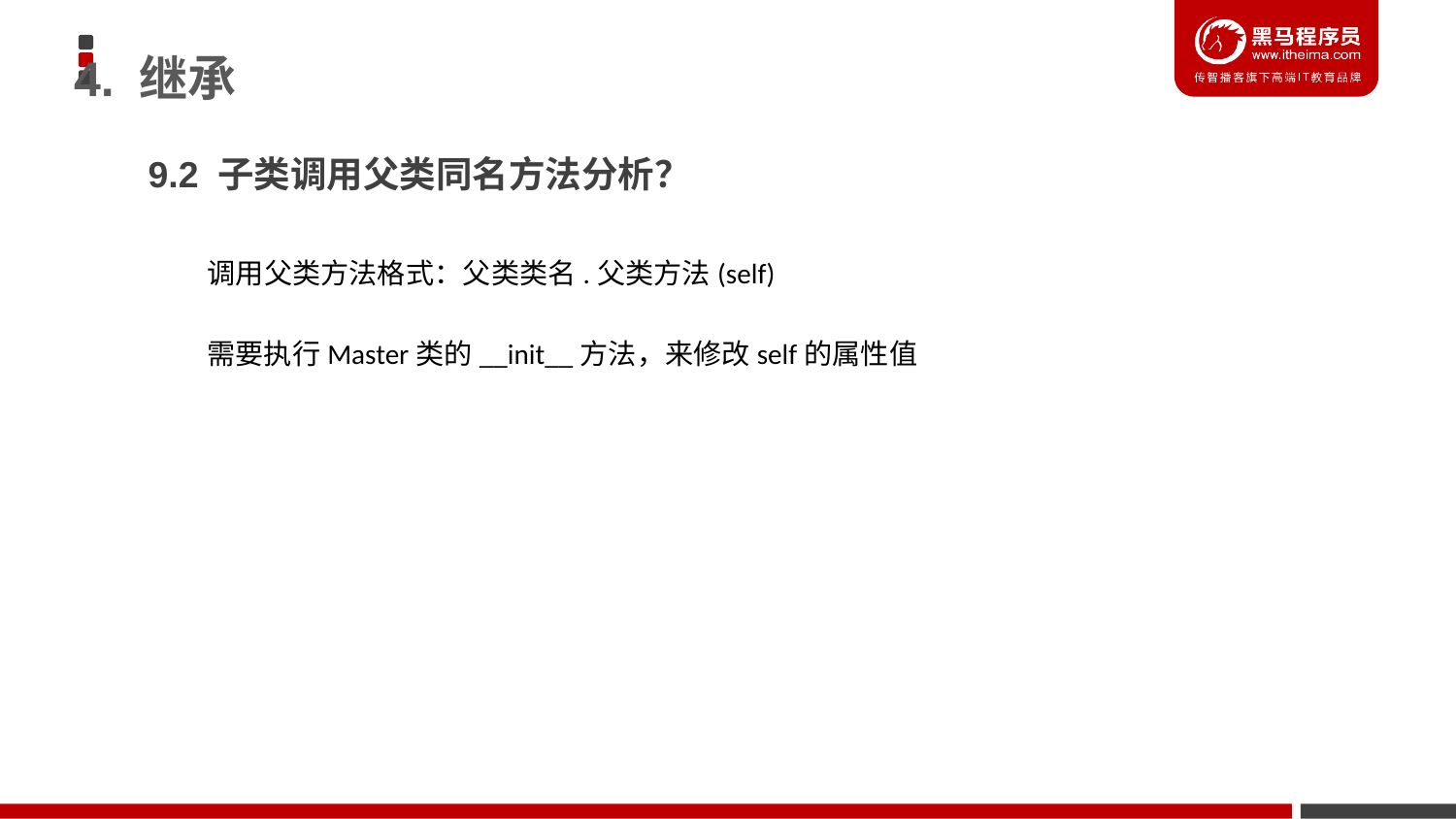

4. 继承
9.2 子类调用父类同名方法分析？
调用父类方法格式：父类类名.父类方法(self)
需要执行Master类的__init__方法，来修改self的属性值